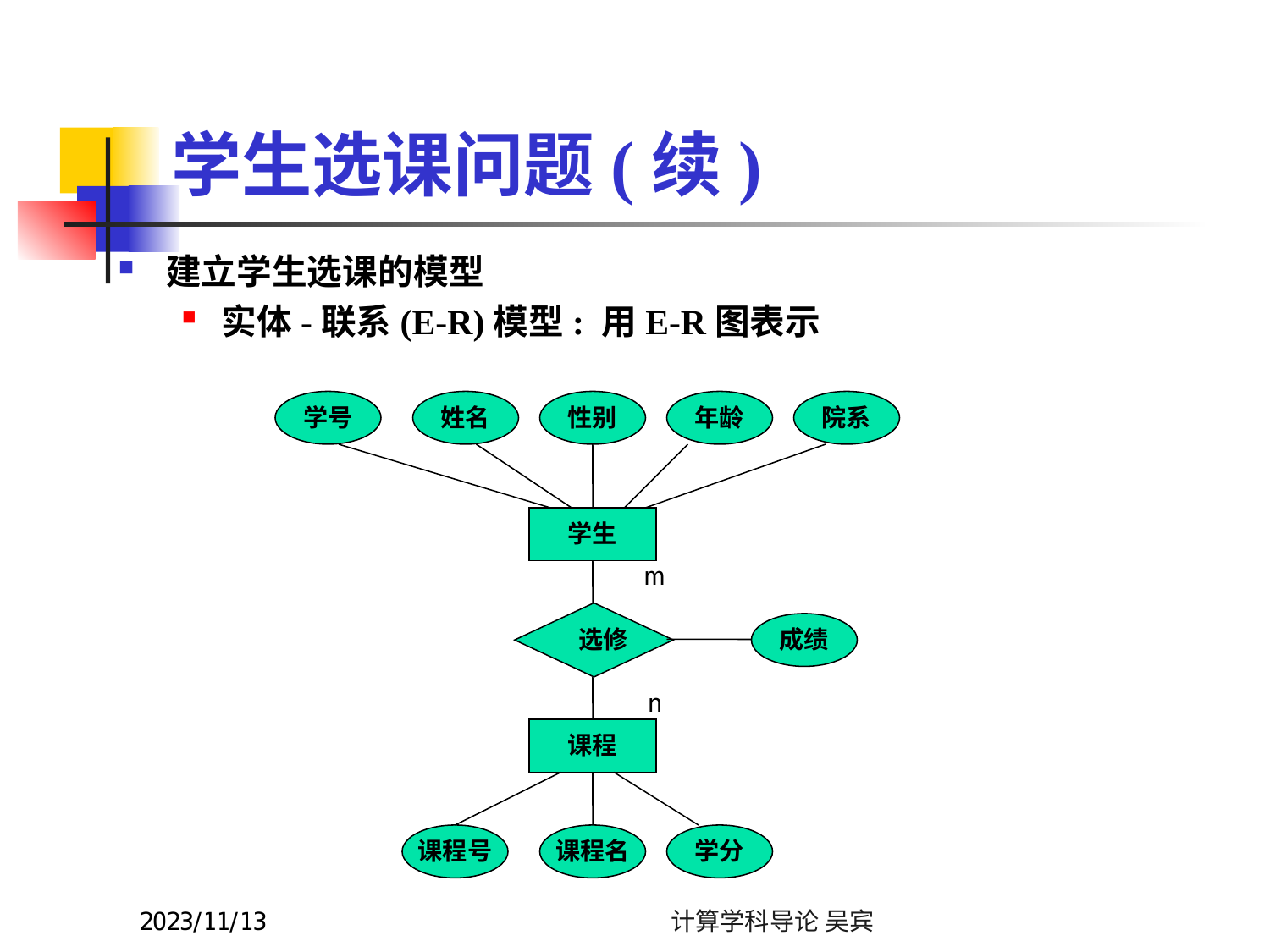

# 学生选课问题(续)
建立学生选课的模型
实体-联系(E-R)模型: 用E-R图表示

学号
姓名
性别
年龄
院系

学生

m

选修
成绩

n

课程

课程号
课程名
学分
2023/11/13
计算学科导论 吴宾